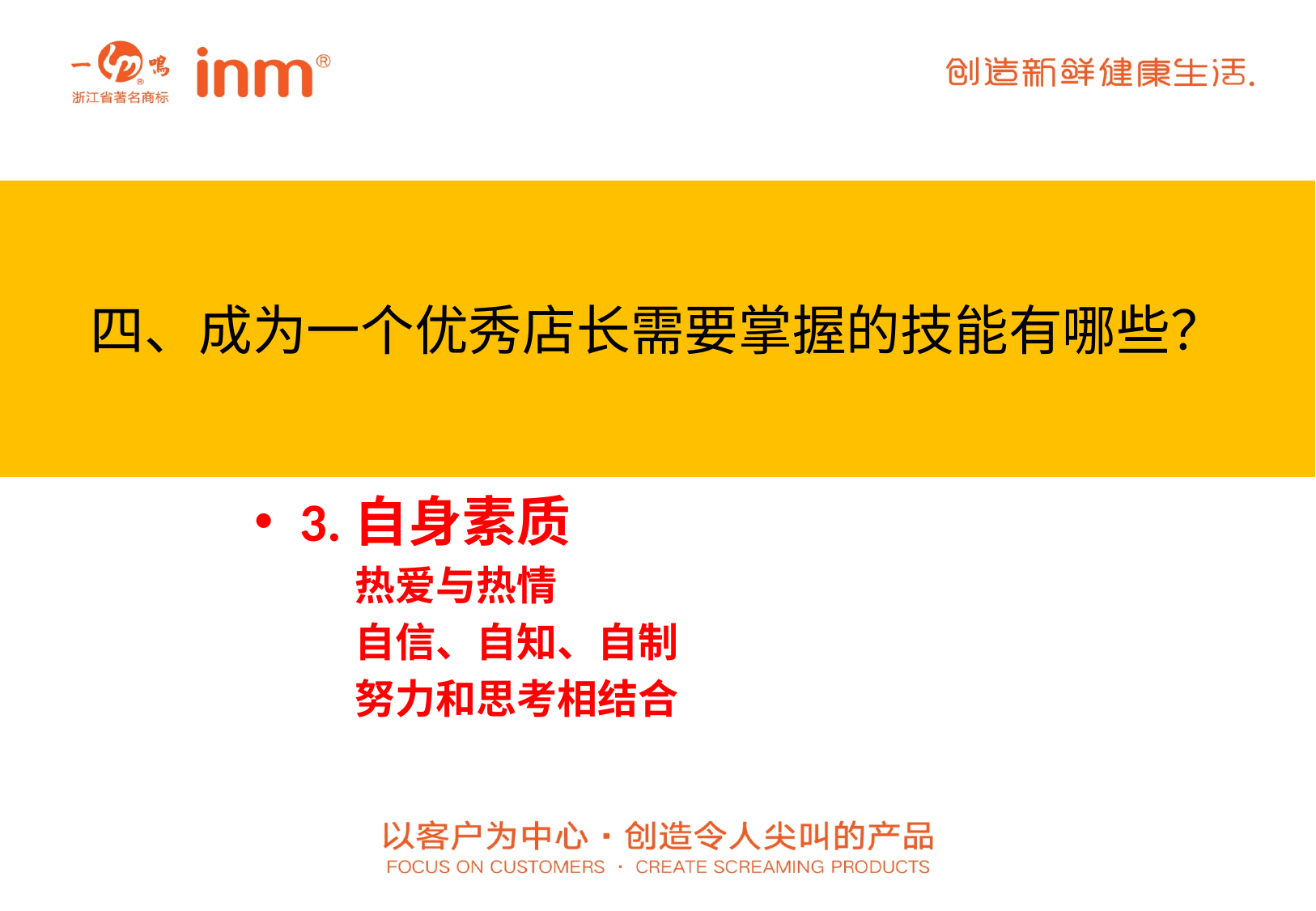

四、成为一个优秀店长需要掌握的技能有哪些？

3.自身素质
          热爱与热情
          自信、自知、自制
          努力和思考相结合